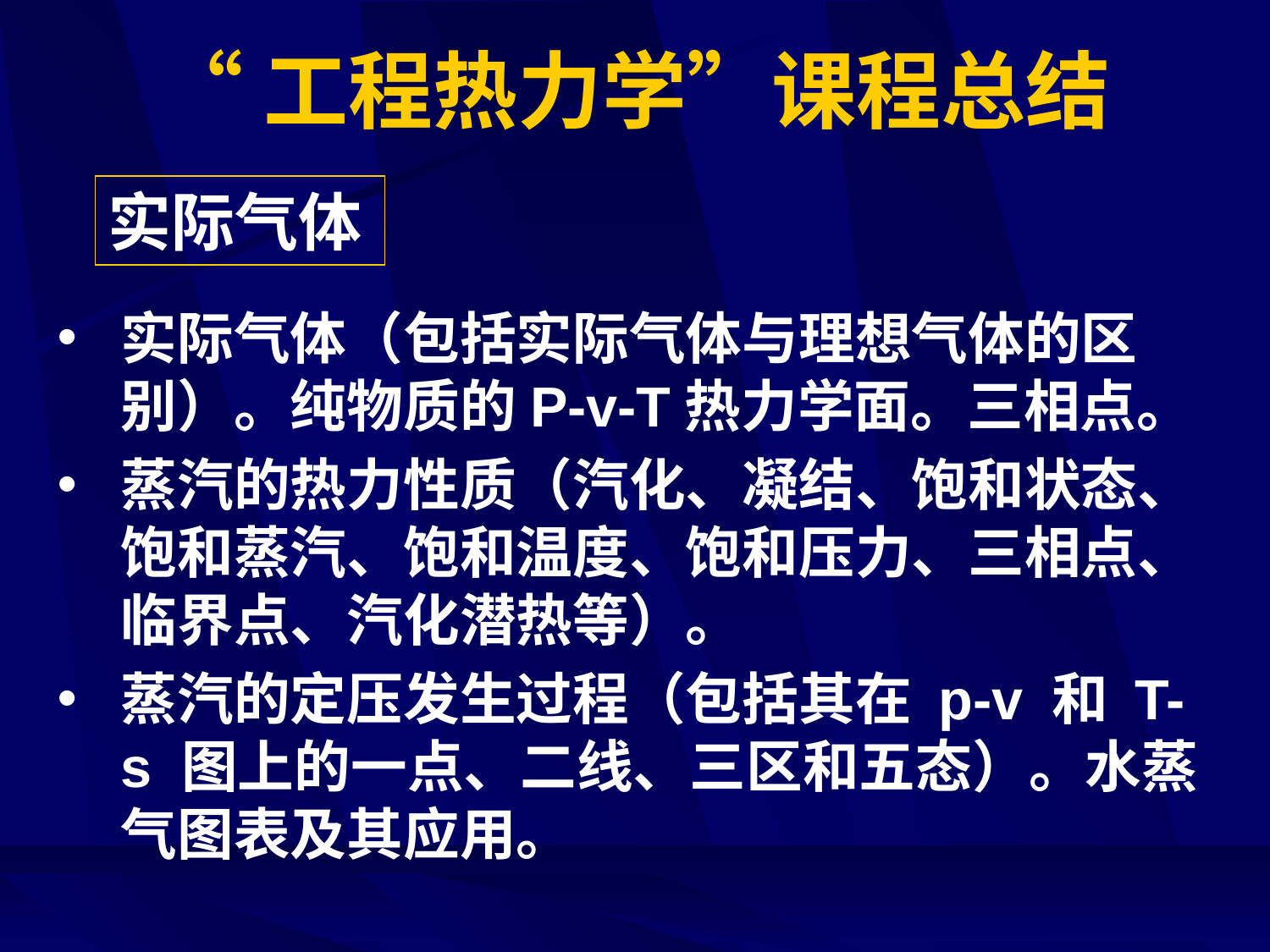

“工程热力学”课程总结
实际气体
实际气体（包括实际气体与理想气体的区别）。纯物质的P-v-T热力学面。三相点。
蒸汽的热力性质（汽化、凝结、饱和状态、饱和蒸汽、饱和温度、饱和压力、三相点、临界点、汽化潜热等）。
蒸汽的定压发生过程（包括其在 p-v 和 T-s 图上的一点、二线、三区和五态）。水蒸气图表及其应用。